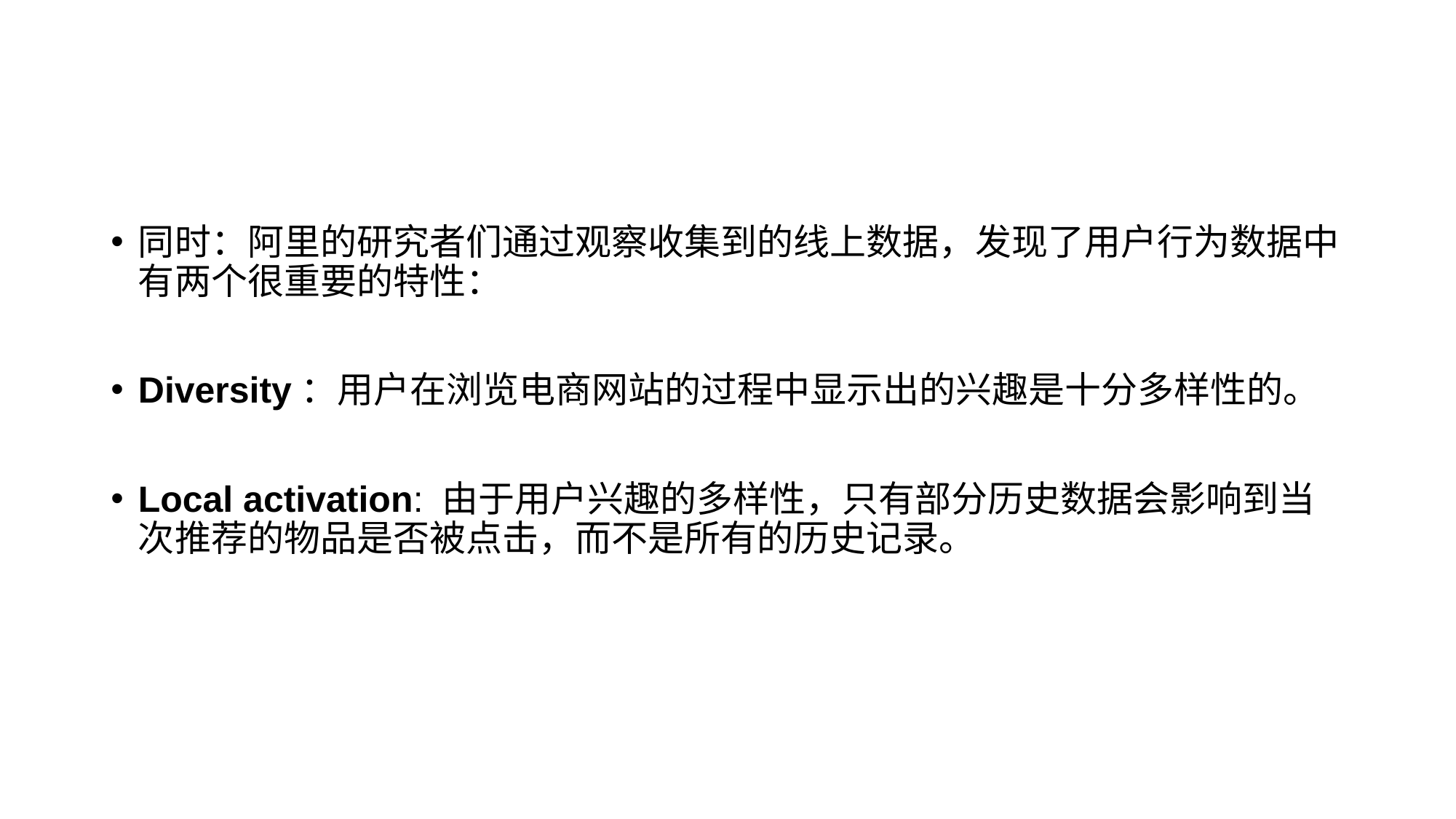

同时：阿里的研究者们通过观察收集到的线上数据，发现了用户行为数据中有两个很重要的特性：

Diversity：用户在浏览电商网站的过程中显示出的兴趣是十分多样性的。

Local activation: 由于用户兴趣的多样性，只有部分历史数据会影响到当次推荐的物品是否被点击，而不是所有的历史记录。